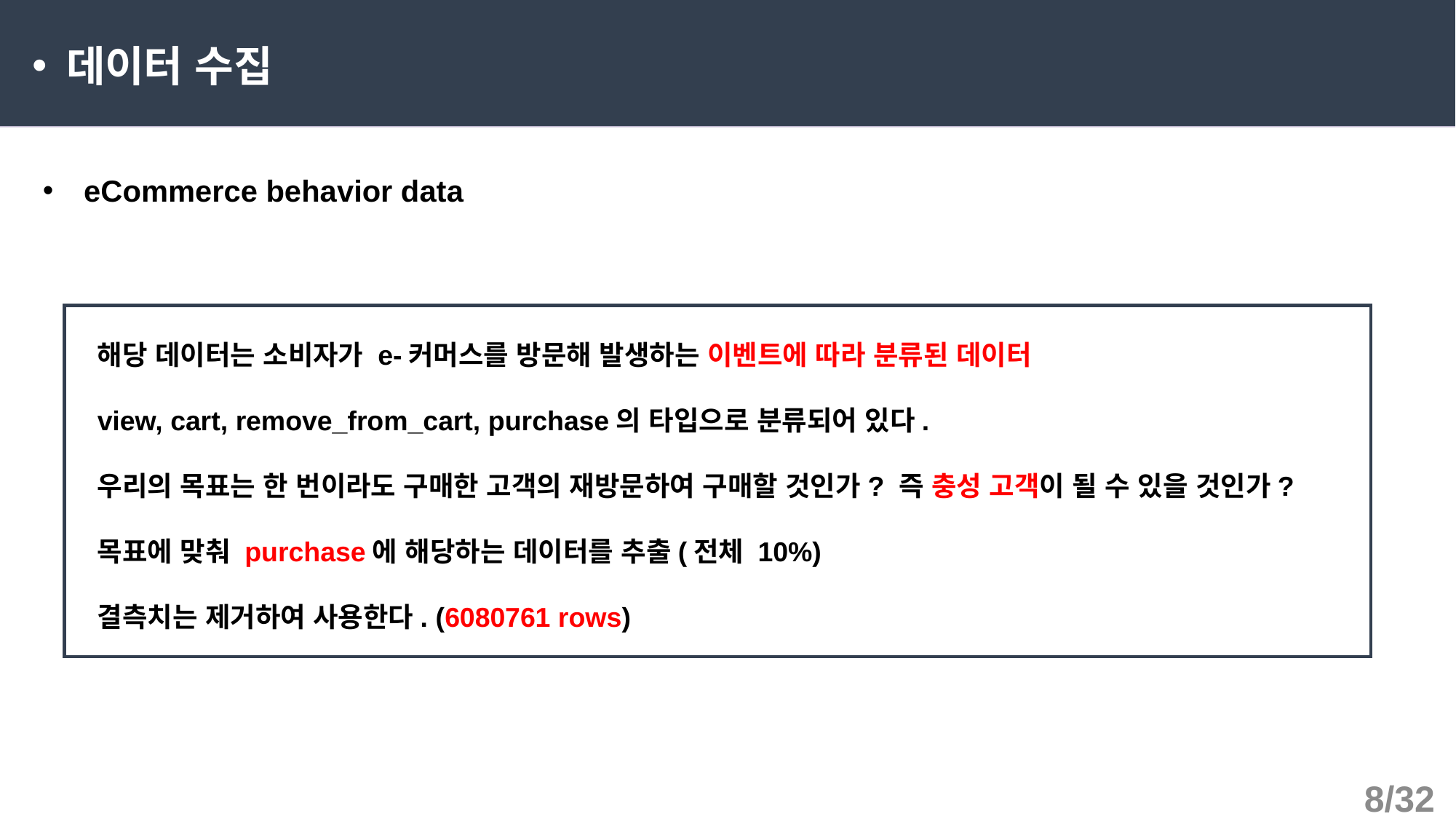

데이터 수집
eCommerce behavior data

해당 데이터는 소비자가 e-커머스를 방문해 발생하는 이벤트에 따라 분류된 데이터

view, cart, remove_from_cart, purchase의 타입으로 분류되어 있다.

우리의 목표는 한 번이라도 구매한 고객의 재방문하여 구매할 것인가? 즉 충성 고객이 될 수 있을 것인가?

목표에 맞춰 purchase에 해당하는 데이터를 추출(전체 10%)

결측치는 제거하여 사용한다. (6080761 rows)

8/32